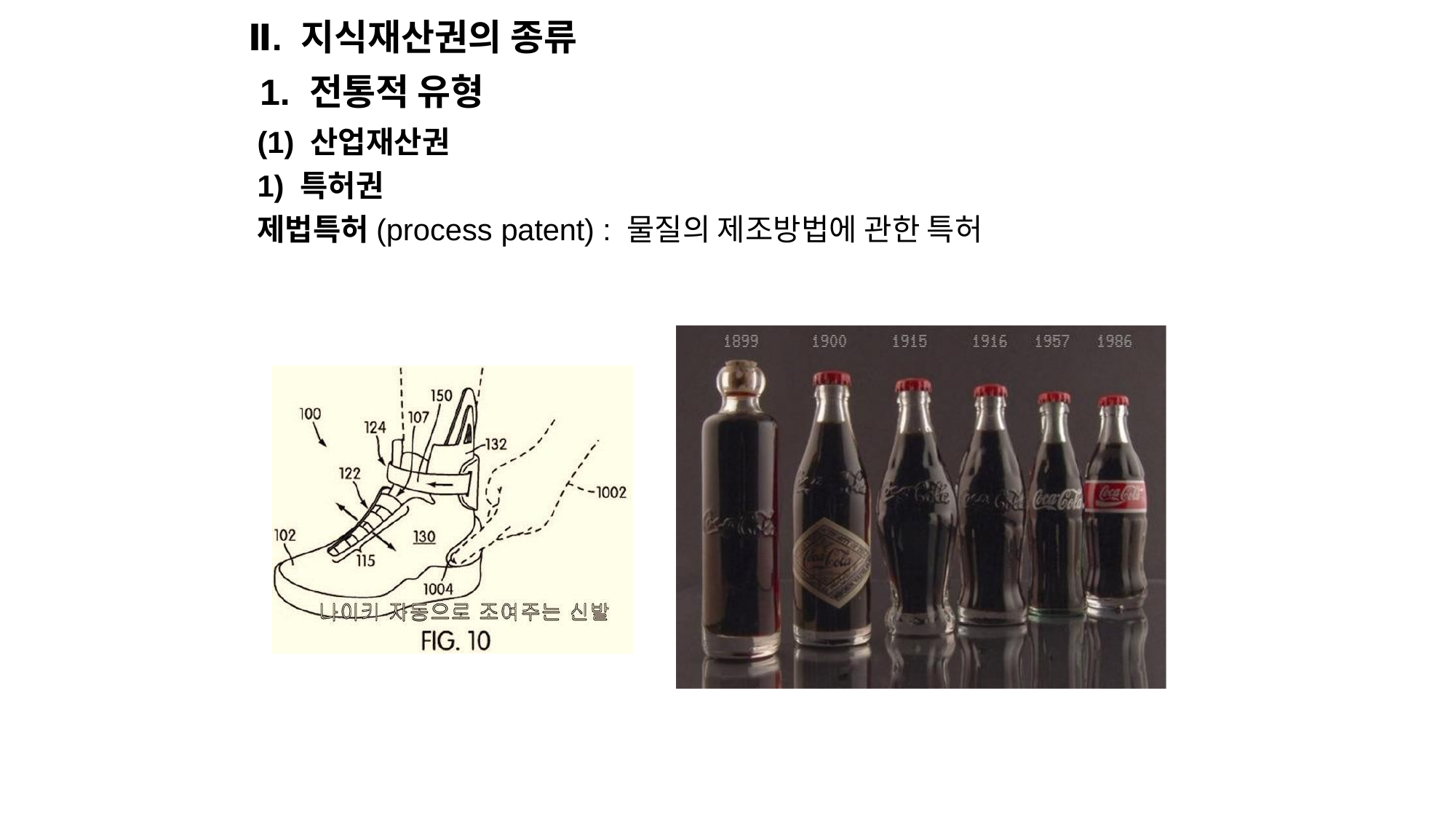

# Ⅱ. 지식재산권의 종류
1. 전통적 유형
(1) 산업재산권
1) 특허권
제법특허(process patent) : 물질의 제조방법에 관한 특허